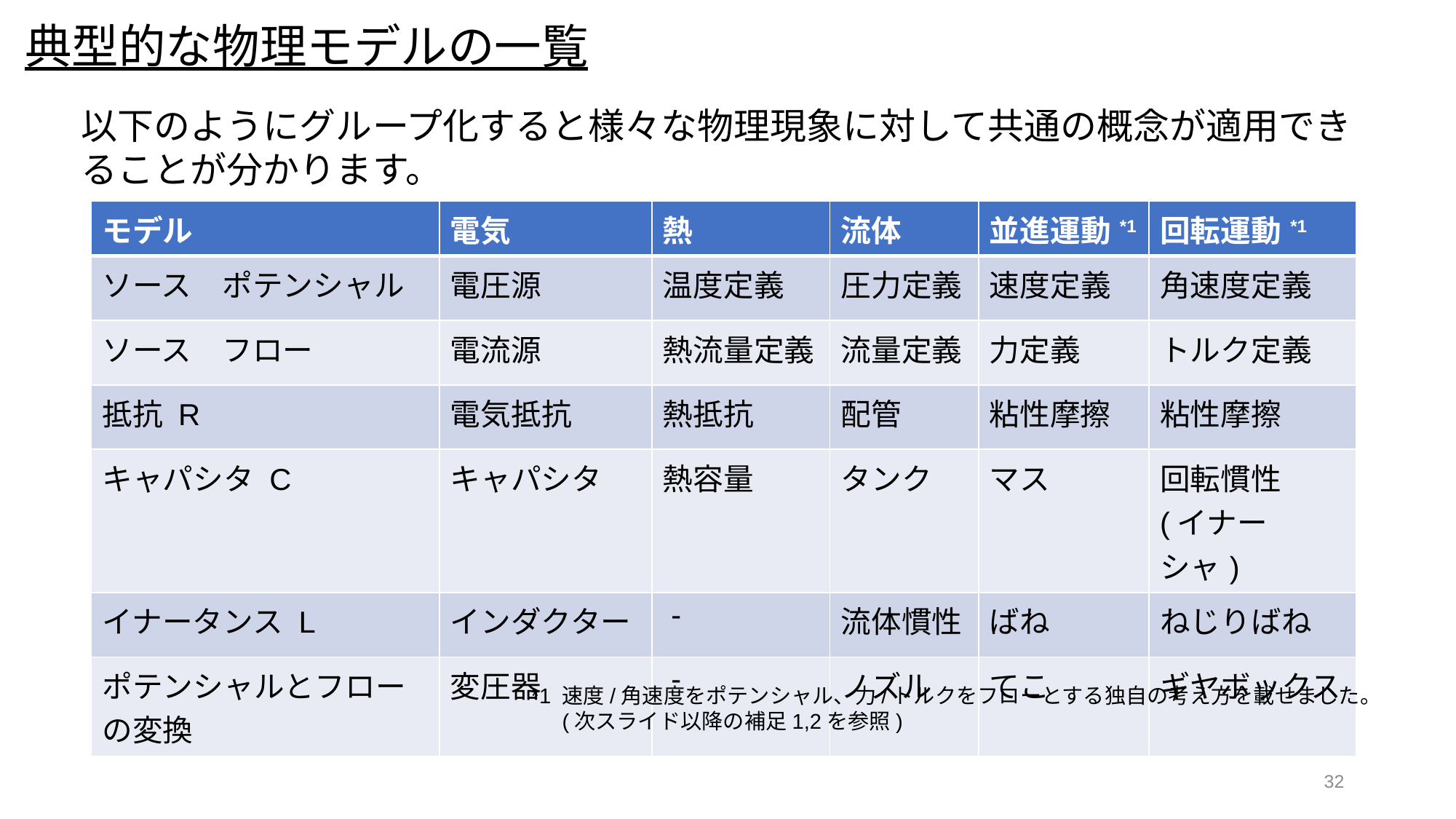

典型的な物理モデルの一覧
以下のようにグループ化すると様々な物理現象に対して共通の概念が適用できることが分かります。
| モデル | 電気 | 熱 | 流体 | 並進運動\*1 | 回転運動\*1 |
| --- | --- | --- | --- | --- | --- |
| ソース　ポテンシャル | 電圧源 | 温度定義 | 圧力定義 | 速度定義 | 角速度定義 |
| ソース　フロー | 電流源 | 熱流量定義 | 流量定義 | 力定義 | トルク定義 |
| 抵抗 R | 電気抵抗 | 熱抵抗 | 配管 | 粘性摩擦 | 粘性摩擦 |
| キャパシタ C | キャパシタ | 熱容量 | タンク | マス | 回転慣性 (イナーシャ) |
| イナータンス L | インダクター | - | 流体慣性 | ばね | ねじりばね |
| ポテンシャルとフローの変換 | 変圧器 | - | ノズル | てこ | ギヤボックス |
*1 速度/角速度をポテンシャル、力/トルクをフローとする独自の考え方を載せました。
　 (次スライド以降の補足1,2を参照)
32